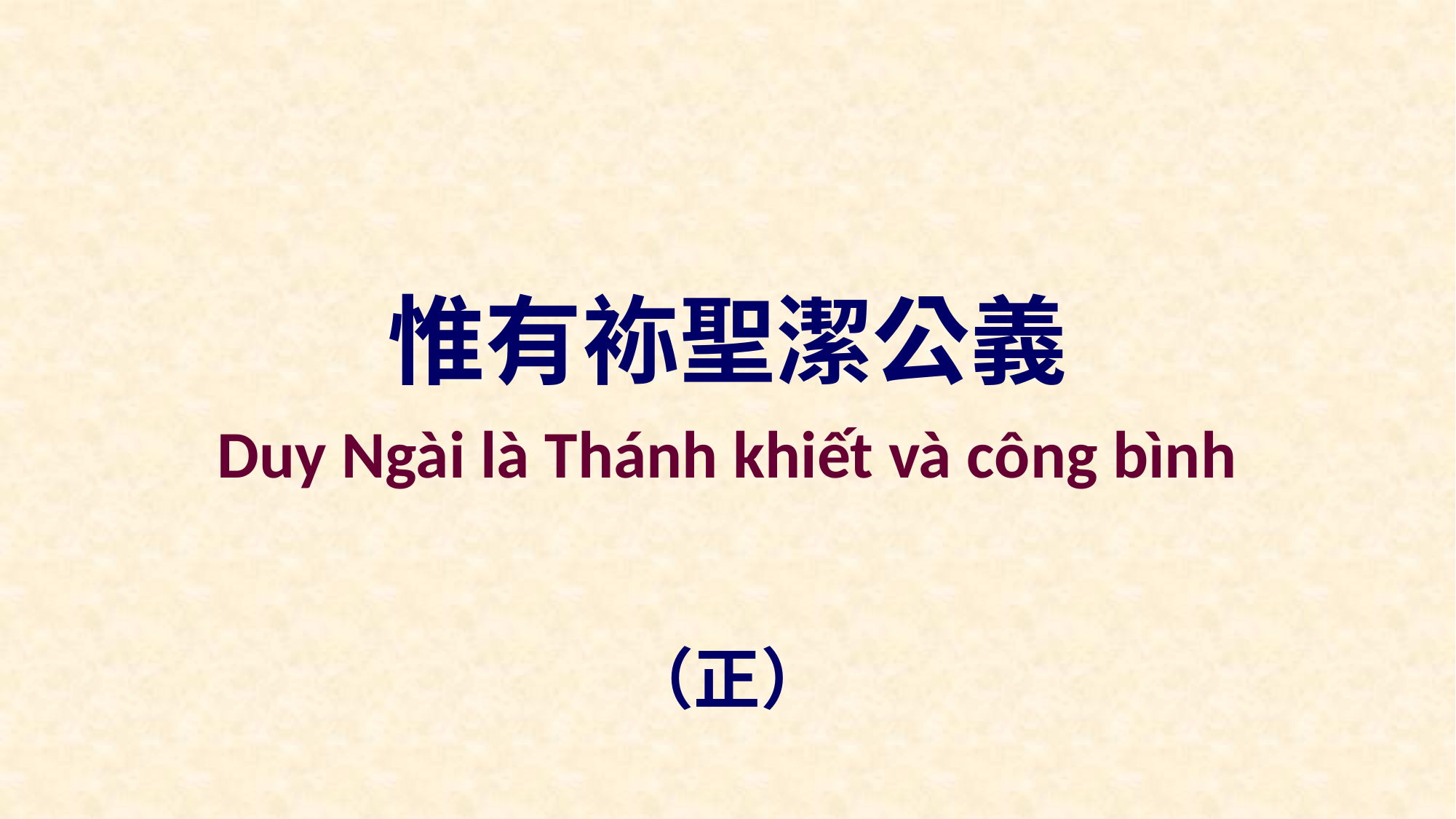

惟有袮聖潔公義
Duy Ngài là Thánh khiết và công bình
（正）